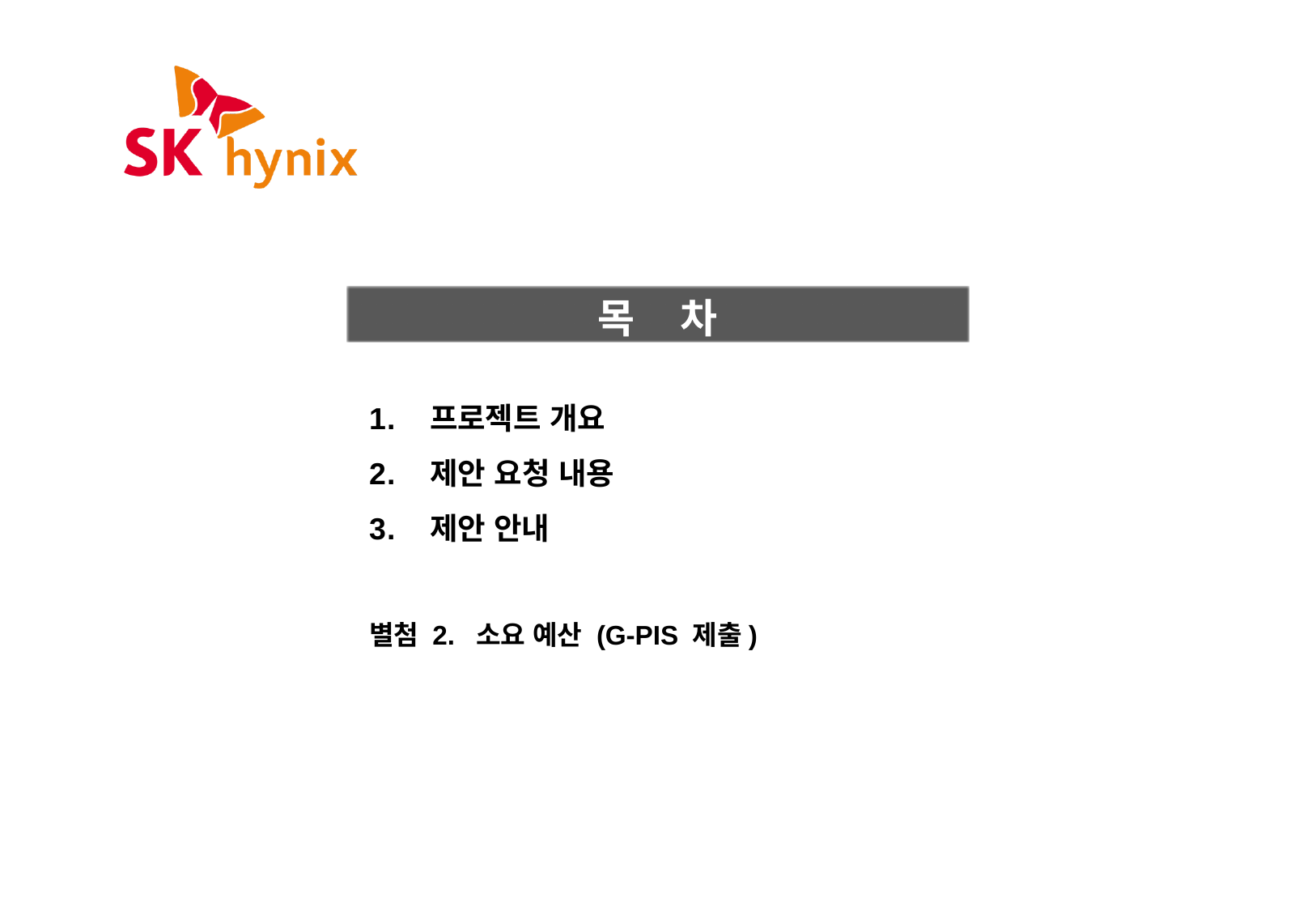

목    차
프로젝트 개요
제안 요청 내용
제안 안내

별첨 2.  소요 예산 (G-PIS 제출)